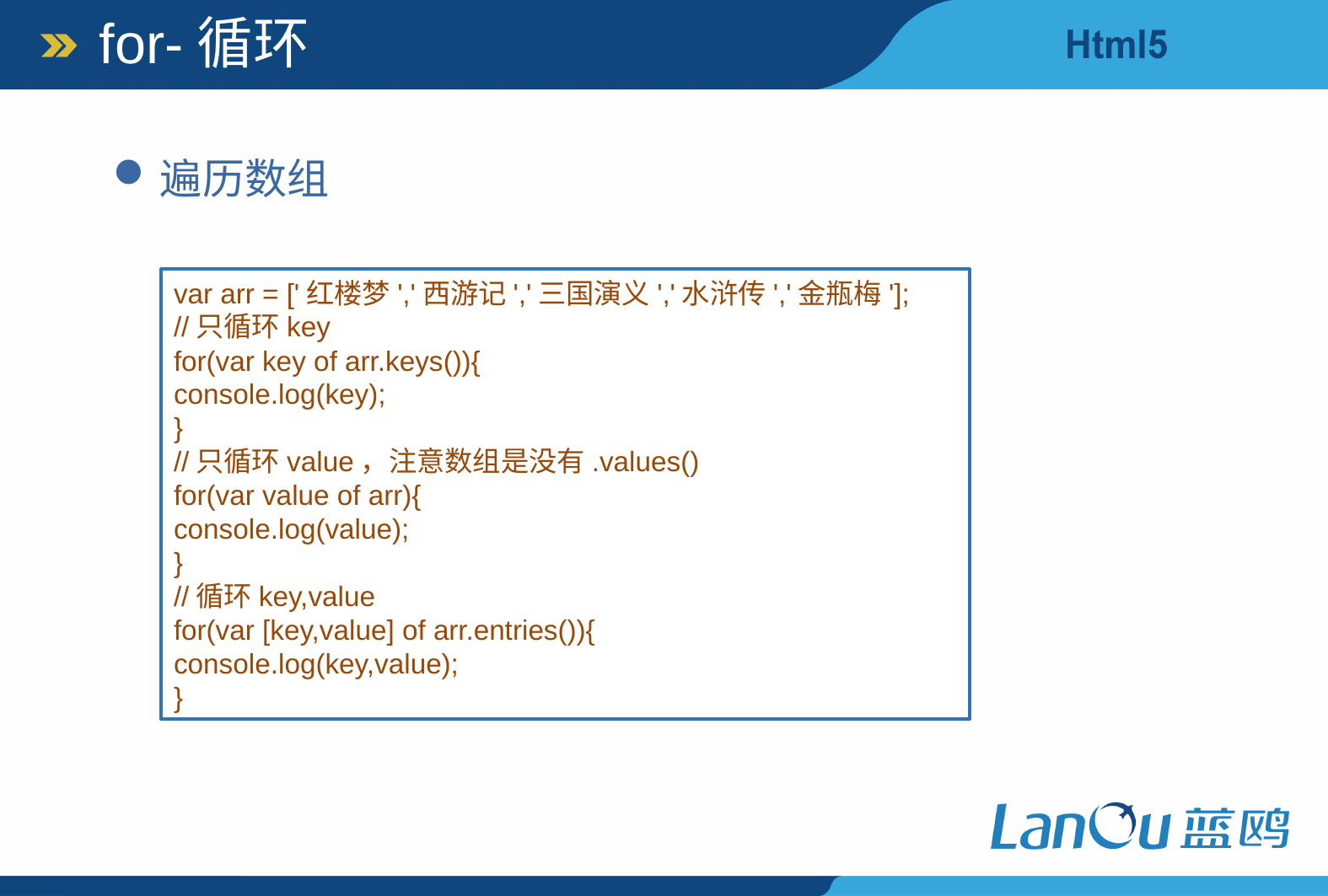

for-循环
遍历数组
var arr = ['红楼梦','西游记','三国演义','水浒传','金瓶梅'];
//只循环key
for(var key of arr.keys()){
console.log(key);
}
//只循环value，注意数组是没有.values()
for(var value of arr){
console.log(value);
}
//循环key,value
for(var [key,value] of arr.entries()){
console.log(key,value);
}